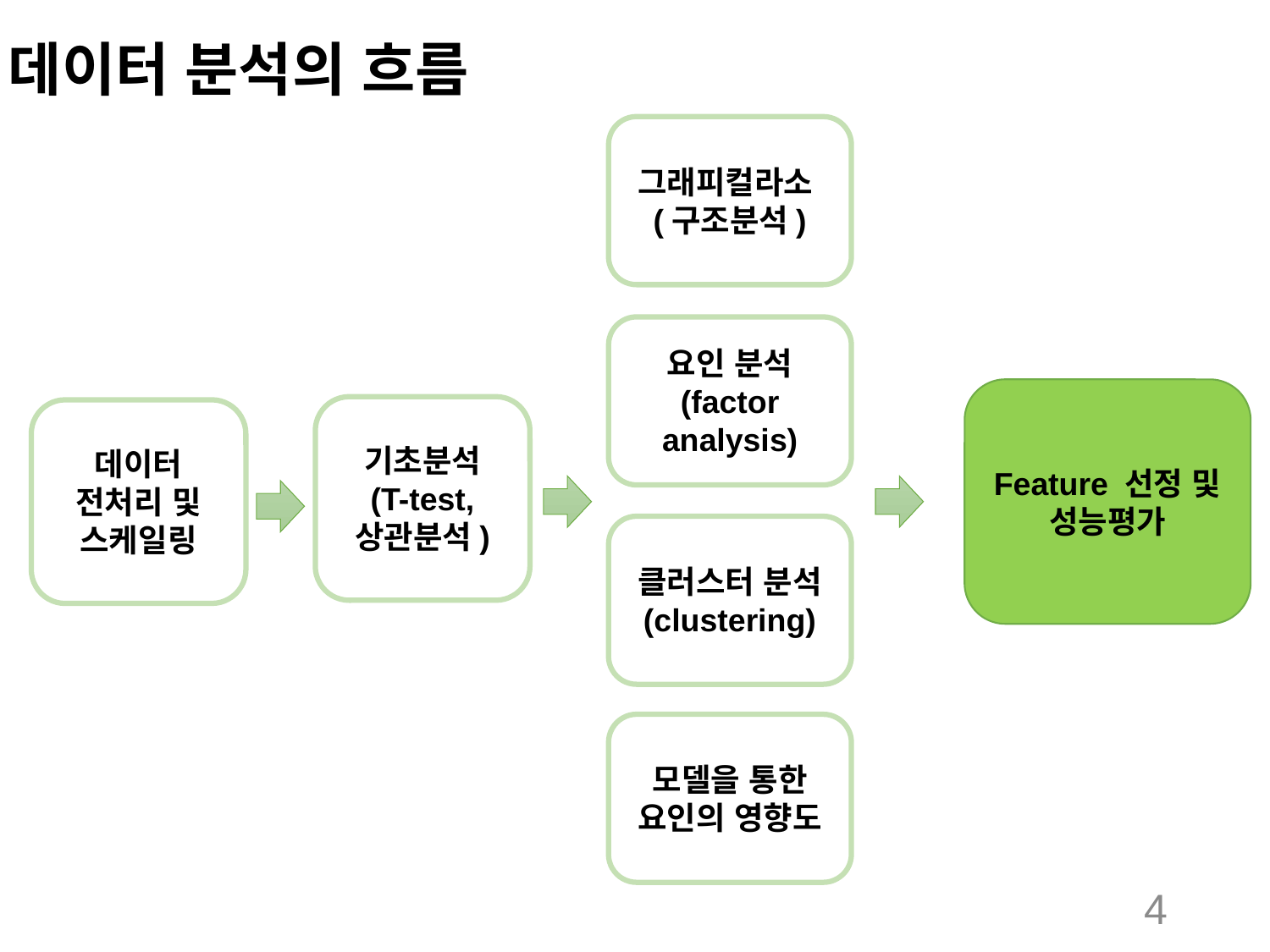

# 데이터 분석의 흐름
그래피컬라소
(구조분석)

요인 분석
(factor analysis)

Feature 선정 및 성능평가
기초분석
(T-test, 상관분석)
데이터 전처리 및 스케일링

클러스터 분석
(clustering)
모델을 통한
요인의 영향도
4